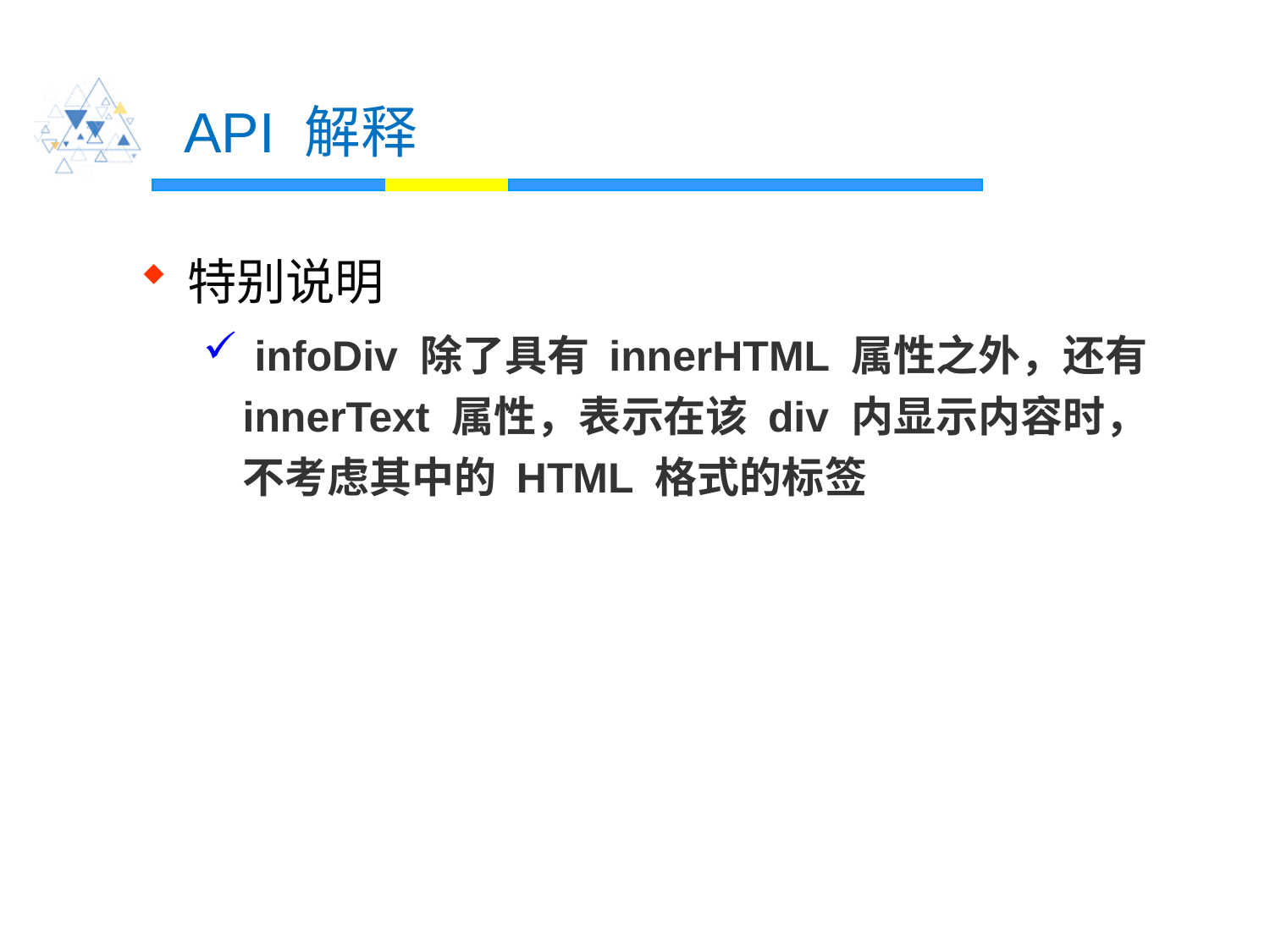

# API 解释
特别说明
 infoDiv 除了具有 innerHTML 属性之外，还有 innerText 属性，表示在该 div 内显示内容时，不考虑其中的 HTML 格式的标签